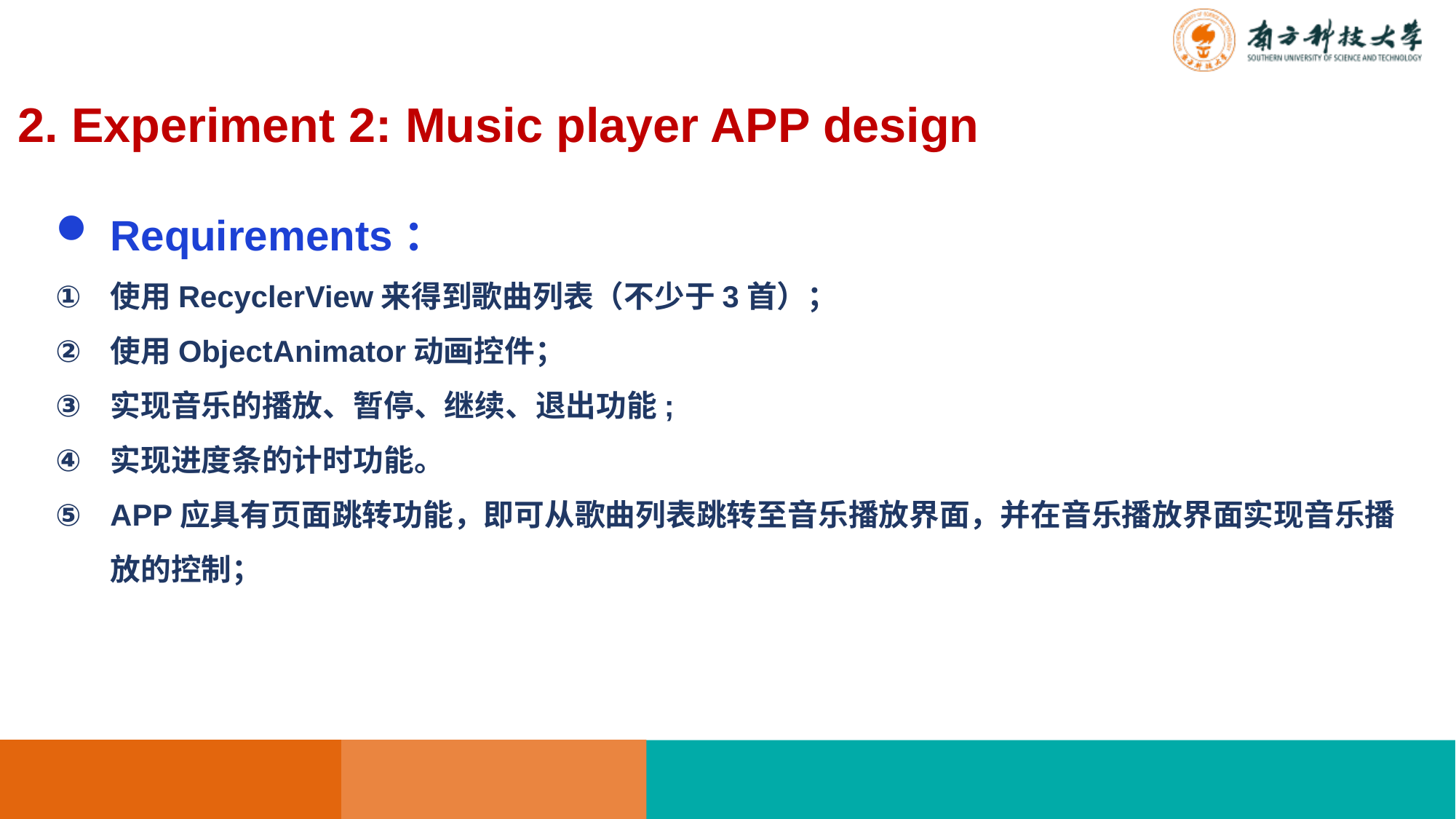

2. Experiment 2: Music player APP design
Requirements：
使用RecyclerView来得到歌曲列表（不少于3首）；
使用ObjectAnimator动画控件；
实现音乐的播放、暂停、继续、退出功能;
实现进度条的计时功能。
APP应具有页面跳转功能，即可从歌曲列表跳转至音乐播放界面，并在音乐播放界面实现音乐播放的控制；